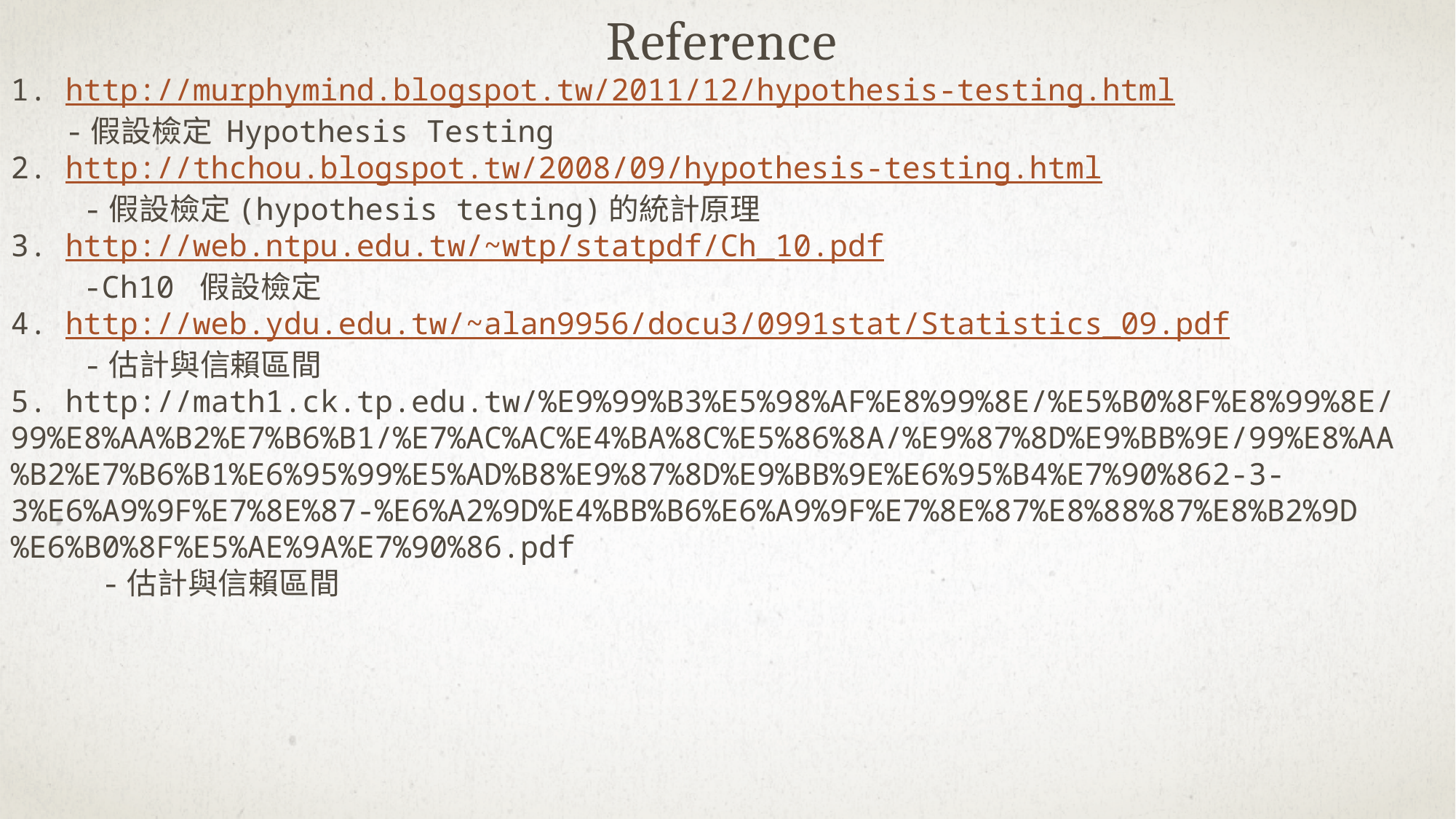

Reference
http://murphymind.blogspot.tw/2011/12/hypothesis-testing.html
-假設檢定 Hypothesis Testing
2. http://thchou.blogspot.tw/2008/09/hypothesis-testing.html
    -假設檢定(hypothesis testing)的統計原理
3. http://web.ntpu.edu.tw/~wtp/statpdf/Ch_10.pdf
    -Ch10 假設檢定
4. http://web.ydu.edu.tw/~alan9956/docu3/0991stat/Statistics_09.pdf
    -估計與信賴區間
5. http://math1.ck.tp.edu.tw/%E9%99%B3%E5%98%AF%E8%99%8E/%E5%B0%8F%E8%99%8E/99%E8%AA%B2%E7%B6%B1/%E7%AC%AC%E4%BA%8C%E5%86%8A/%E9%87%8D%E9%BB%9E/99%E8%AA%B2%E7%B6%B1%E6%95%99%E5%AD%B8%E9%87%8D%E9%BB%9E%E6%95%B4%E7%90%862-3-3%E6%A9%9F%E7%8E%87-%E6%A2%9D%E4%BB%B6%E6%A9%9F%E7%8E%87%E8%88%87%E8%B2%9D%E6%B0%8F%E5%AE%9A%E7%90%86.pdf
     -估計與信賴區間